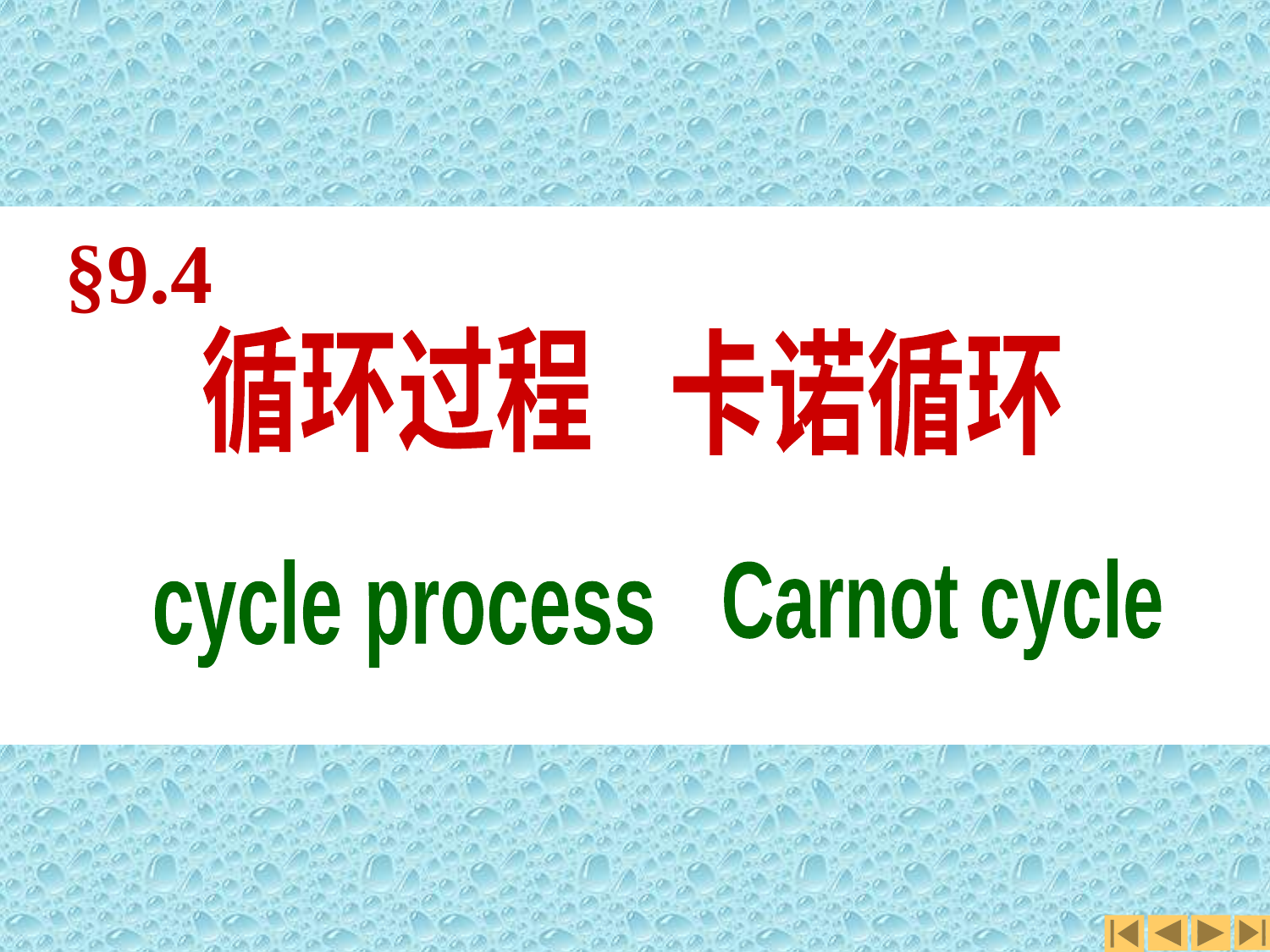

第四节
§9.4
循环过程
卡诺循环
Carnot cycle
cycle process